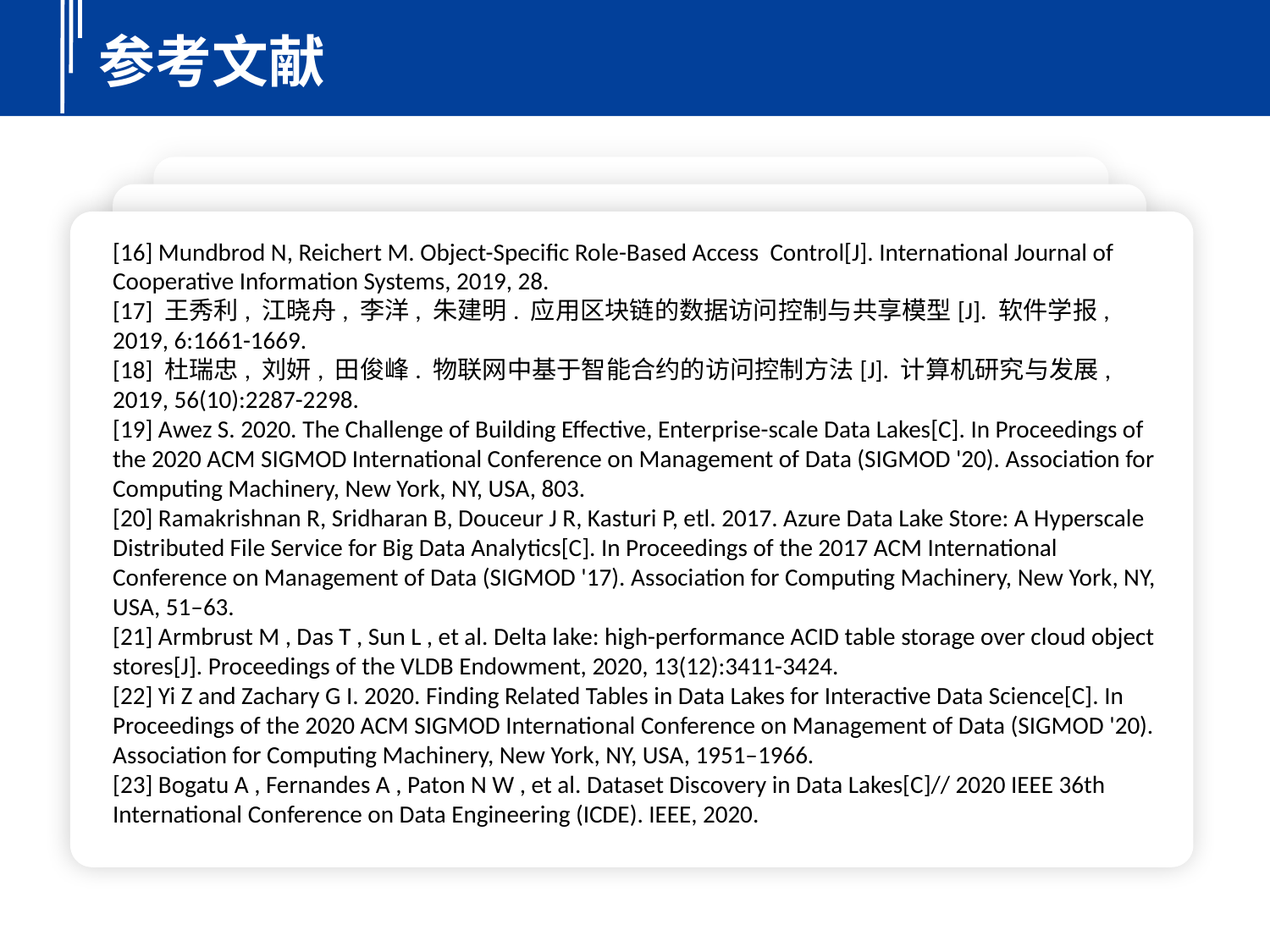

参考文献

[16] Mundbrod N, Reichert M. Object-Speciﬁc Role-Based Access  Control[J]. International Journal of Cooperative Information Systems, 2019, 28.
[17] 王秀利, 江晓舟, 李洋, 朱建明. 应用区块链的数据访问控制与共享模型[J]. 软件学报, 2019, 6:1661-1669.
[18] 杜瑞忠, 刘妍, 田俊峰. 物联网中基于智能合约的访问控制方法[J]. 计算机研究与发展, 2019, 56(10):2287-2298.
[19] Awez S. 2020. The Challenge of Building Effective, Enterprise-scale Data Lakes[C]. In Proceedings of the 2020 ACM SIGMOD International Conference on Management of Data (SIGMOD '20). Association for Computing Machinery, New York, NY, USA, 803.
[20] Ramakrishnan R, Sridharan B, Douceur J R, Kasturi P, etl. 2017. Azure Data Lake Store: A Hyperscale Distributed File Service for Big Data Analytics[C]. In Proceedings of the 2017 ACM International Conference on Management of Data (SIGMOD '17). Association for Computing Machinery, New York, NY, USA, 51–63.
[21] Armbrust M , Das T , Sun L , et al. Delta lake: high-performance ACID table storage over cloud object stores[J]. Proceedings of the VLDB Endowment, 2020, 13(12):3411-3424.
[22] Yi Z and Zachary G I. 2020. Finding Related Tables in Data Lakes for Interactive Data Science[C]. In Proceedings of the 2020 ACM SIGMOD International Conference on Management of Data (SIGMOD '20). Association for Computing Machinery, New York, NY, USA, 1951–1966.
[23] Bogatu A , Fernandes A , Paton N W , et al. Dataset Discovery in Data Lakes[C]// 2020 IEEE 36th International Conference on Data Engineering (ICDE). IEEE, 2020.
28